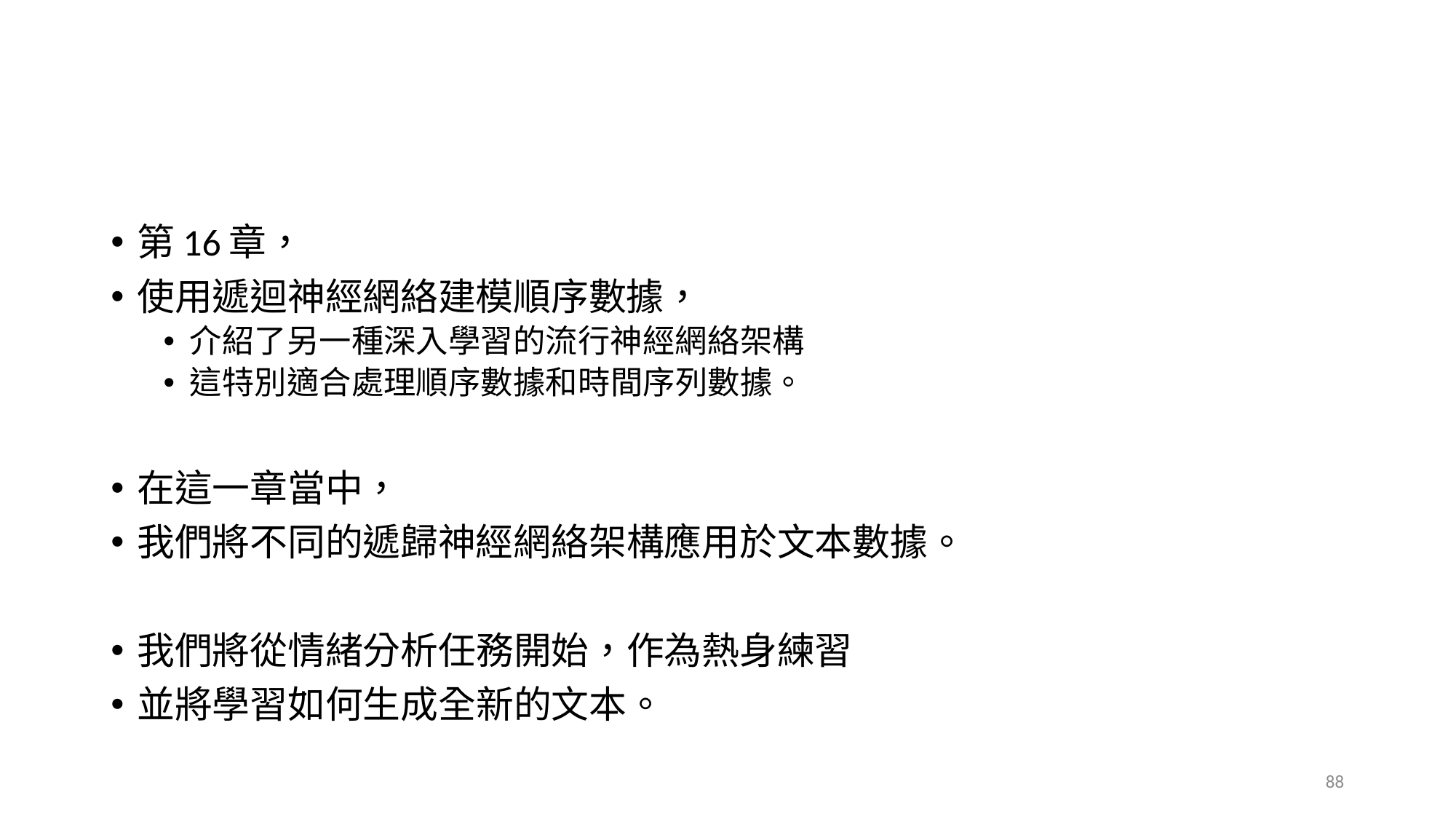

#
第16章，
使用遞迴神經網絡建模順序數據，
介紹了另一種深入學習的流行神經網絡架構
這特別適合處理順序數據和時間序列數據。

在這一章當中，
我們將不同的遞歸神經網絡架構應用於文本數據。

我們將從情緒分析任務開始，作為熱身練習
並將學習如何生成全新的文本。
88